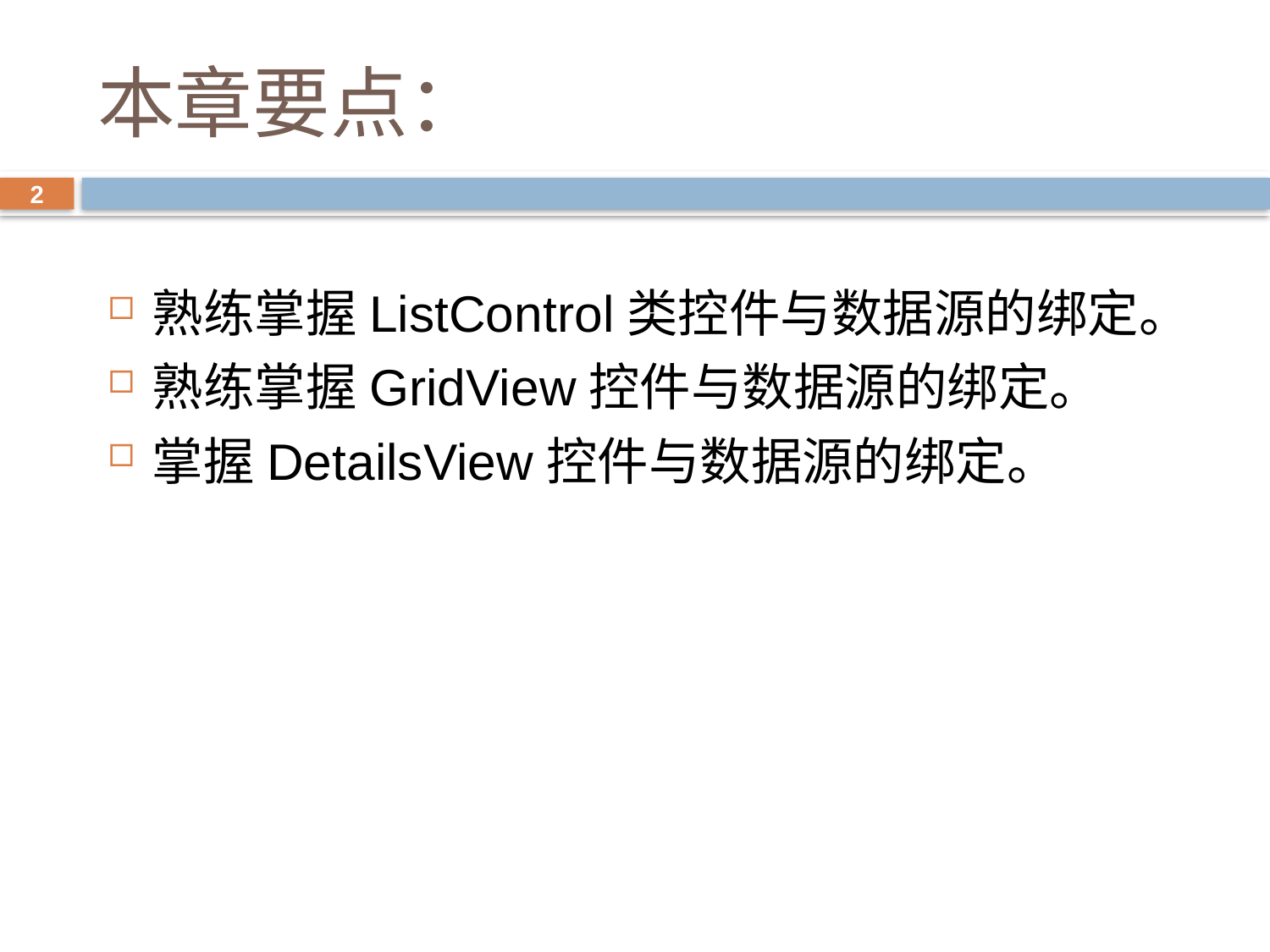

# 本章要点：
2
熟练掌握ListControl类控件与数据源的绑定。
熟练掌握GridView控件与数据源的绑定。
掌握DetailsView控件与数据源的绑定。